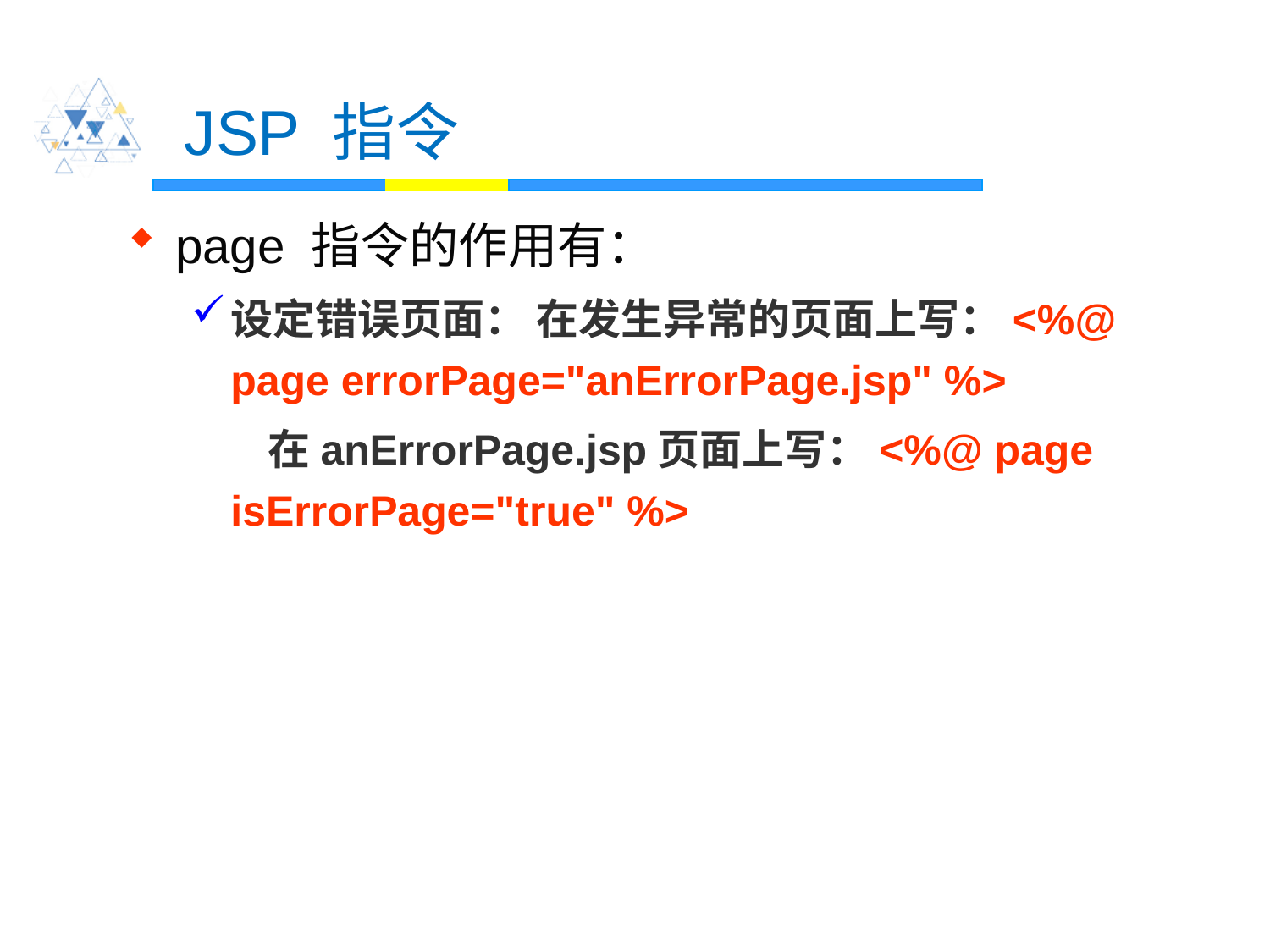

# JSP 指令
page 指令的作用有：
设定错误页面： 在发生异常的页面上写：<%@ page errorPage="anErrorPage.jsp" %>
       在anErrorPage.jsp页面上写：<%@ page isErrorPage="true" %>